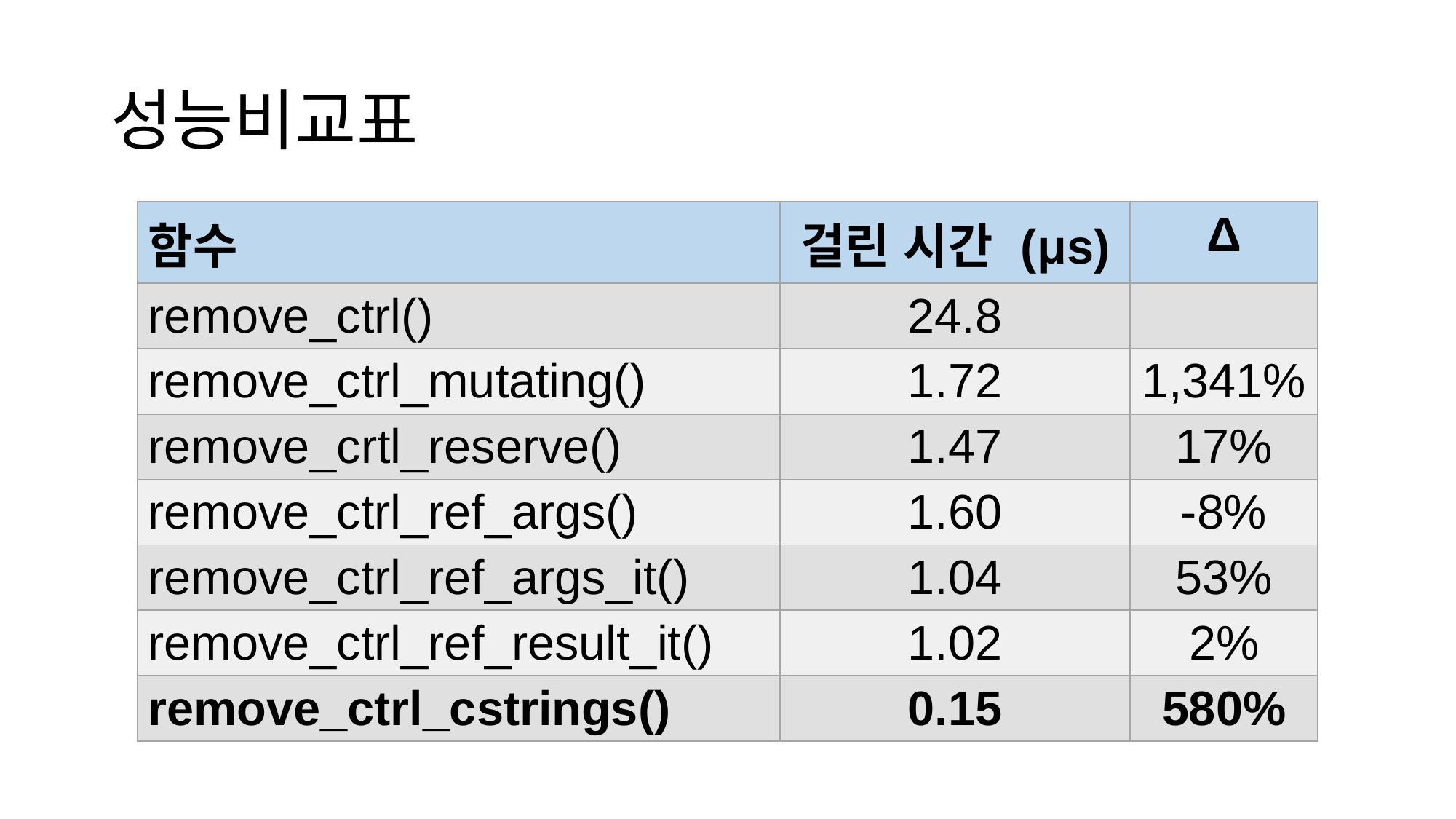

# 성능비교표
| 함수 | 걸린 시간 (μs) | Δ |
| --- | --- | --- |
| remove\_ctrl() | 24.8 |  |
| remove\_ctrl\_mutating() | 1.72 | 1,341% |
| remove\_crtl\_reserve() | 1.47 | 17% |
| remove\_ctrl\_ref\_args() | 1.60 | -8% |
| remove\_ctrl\_ref\_args\_it() | 1.04 | 53% |
| remove\_ctrl\_ref\_result\_it() | 1.02 | 2% |
| remove\_ctrl\_cstrings() | 0.15 | 580% |